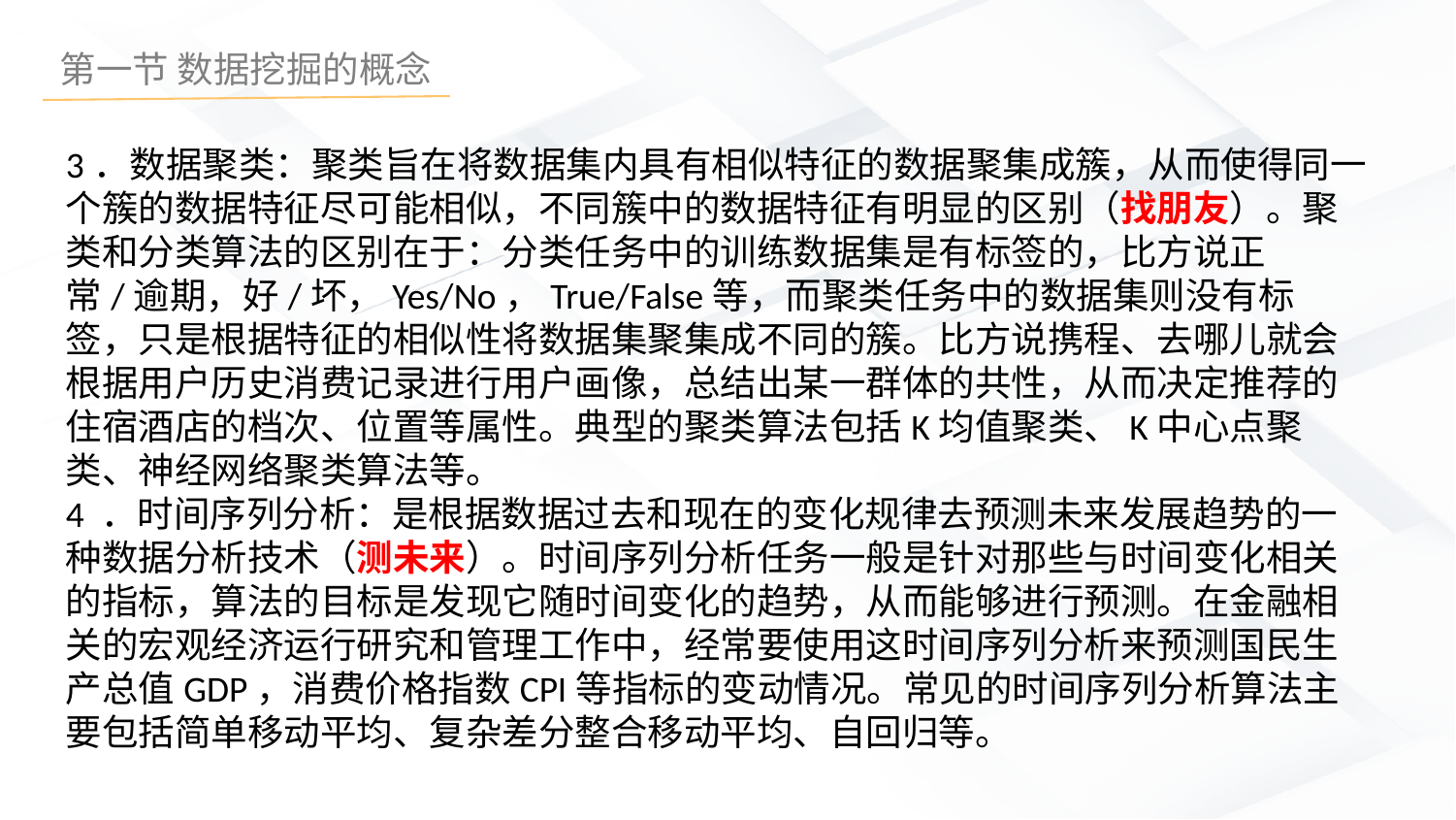

3．数据聚类：聚类旨在将数据集内具有相似特征的数据聚集成簇，从而使得同一个簇的数据特征尽可能相似，不同簇中的数据特征有明显的区别（找朋友）。聚类和分类算法的区别在于：分类任务中的训练数据集是有标签的，比方说正常/逾期，好/坏，Yes/No，True/False等，而聚类任务中的数据集则没有标签，只是根据特征的相似性将数据集聚集成不同的簇。比方说携程、去哪儿就会根据用户历史消费记录进行用户画像，总结出某一群体的共性，从而决定推荐的住宿酒店的档次、位置等属性。典型的聚类算法包括K均值聚类、K中心点聚类、神经网络聚类算法等。
4 ．时间序列分析：是根据数据过去和现在的变化规律去预测未来发展趋势的一种数据分析技术（测未来）。时间序列分析任务一般是针对那些与时间变化相关的指标，算法的目标是发现它随时间变化的趋势，从而能够进行预测。在金融相关的宏观经济运行研究和管理工作中，经常要使用这时间序列分析来预测国民生产总值GDP，消费价格指数CPI等指标的变动情况。常见的时间序列分析算法主要包括简单移动平均、复杂差分整合移动平均、自回归等。